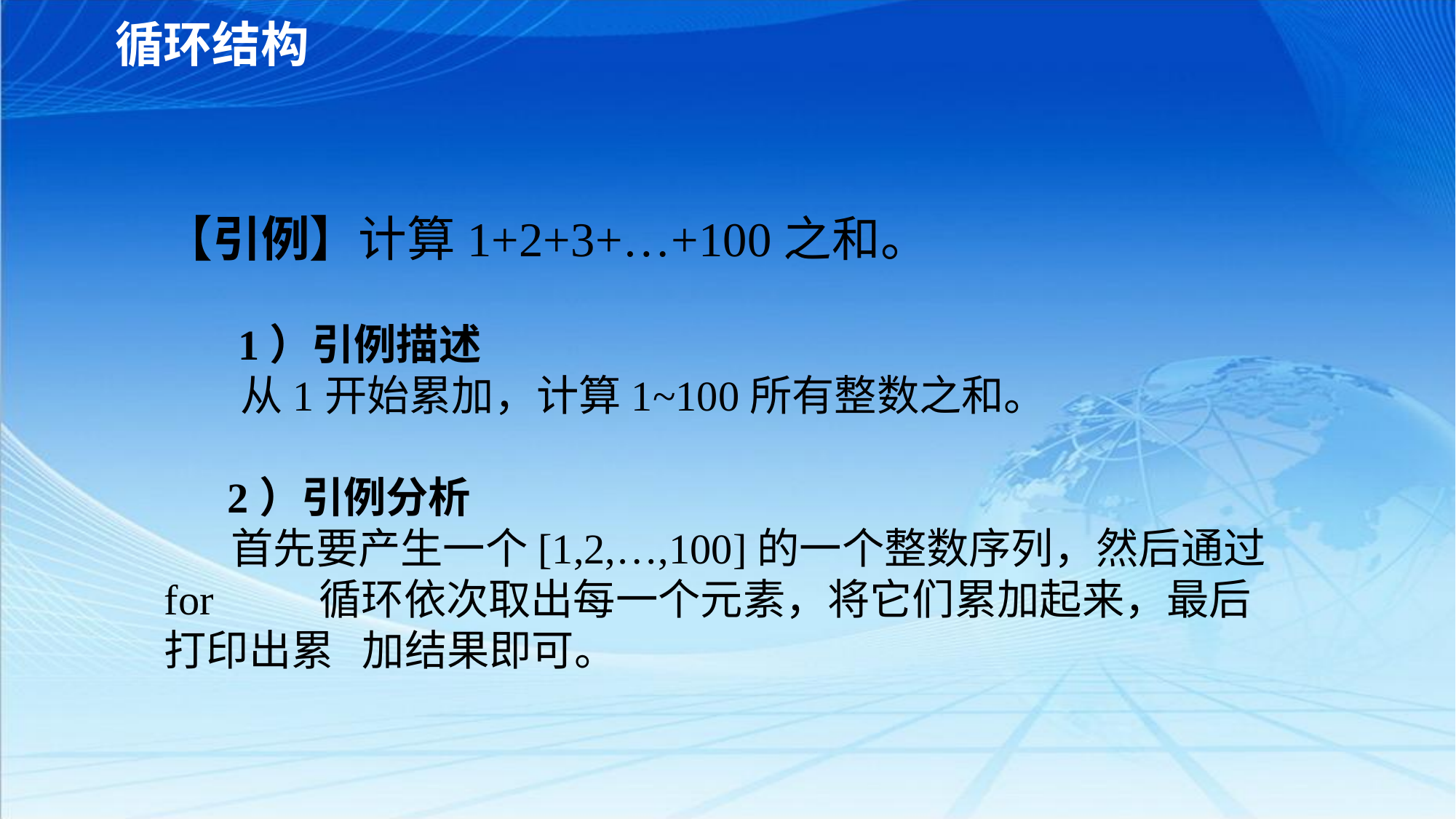

循环结构
【引例】计算1+2+3+…+100之和。

       1）引例描述
       从1开始累加，计算1~100所有整数之和。

      2）引例分析
      首先要产生一个[1,2,…,100]的一个整数序列，然后通过for         循环依次取出每一个元素，将它们累加起来，最后打印出累   加结果即可。